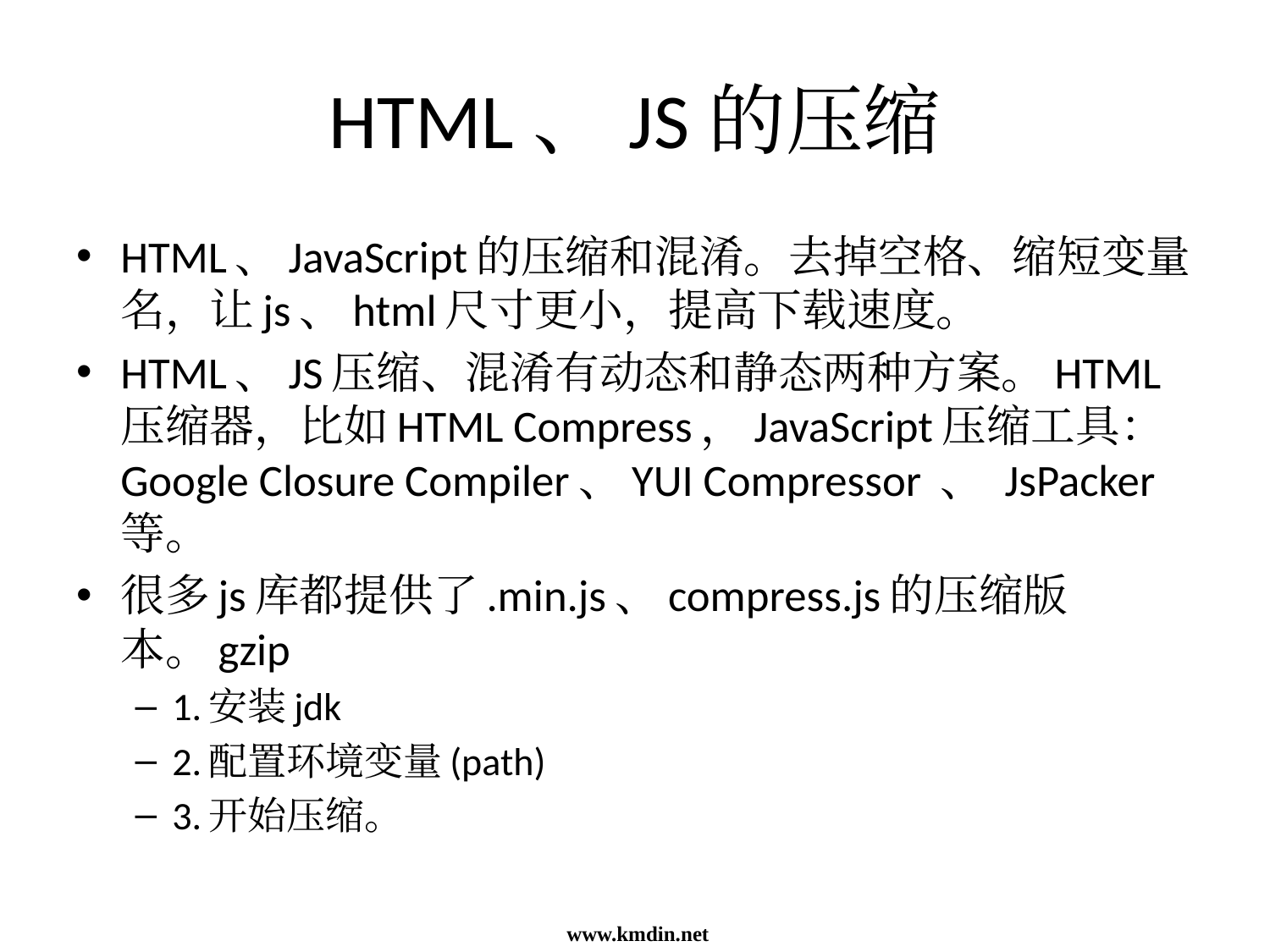

HTML、JS的压缩
HTML、JavaScript的压缩和混淆。去掉空格、缩短变量名，让js、html尺寸更小，提高下载速度。
HTML、JS压缩、混淆有动态和静态两种方案。HTML压缩器，比如HTML Compress，JavaScript压缩工具：Google Closure Compiler、YUI Compressor 、 JsPacker等。
很多js库都提供了.min.js、compress.js的压缩版本。gzip
1.安装jdk
2.配置环境变量(path)
3.开始压缩。